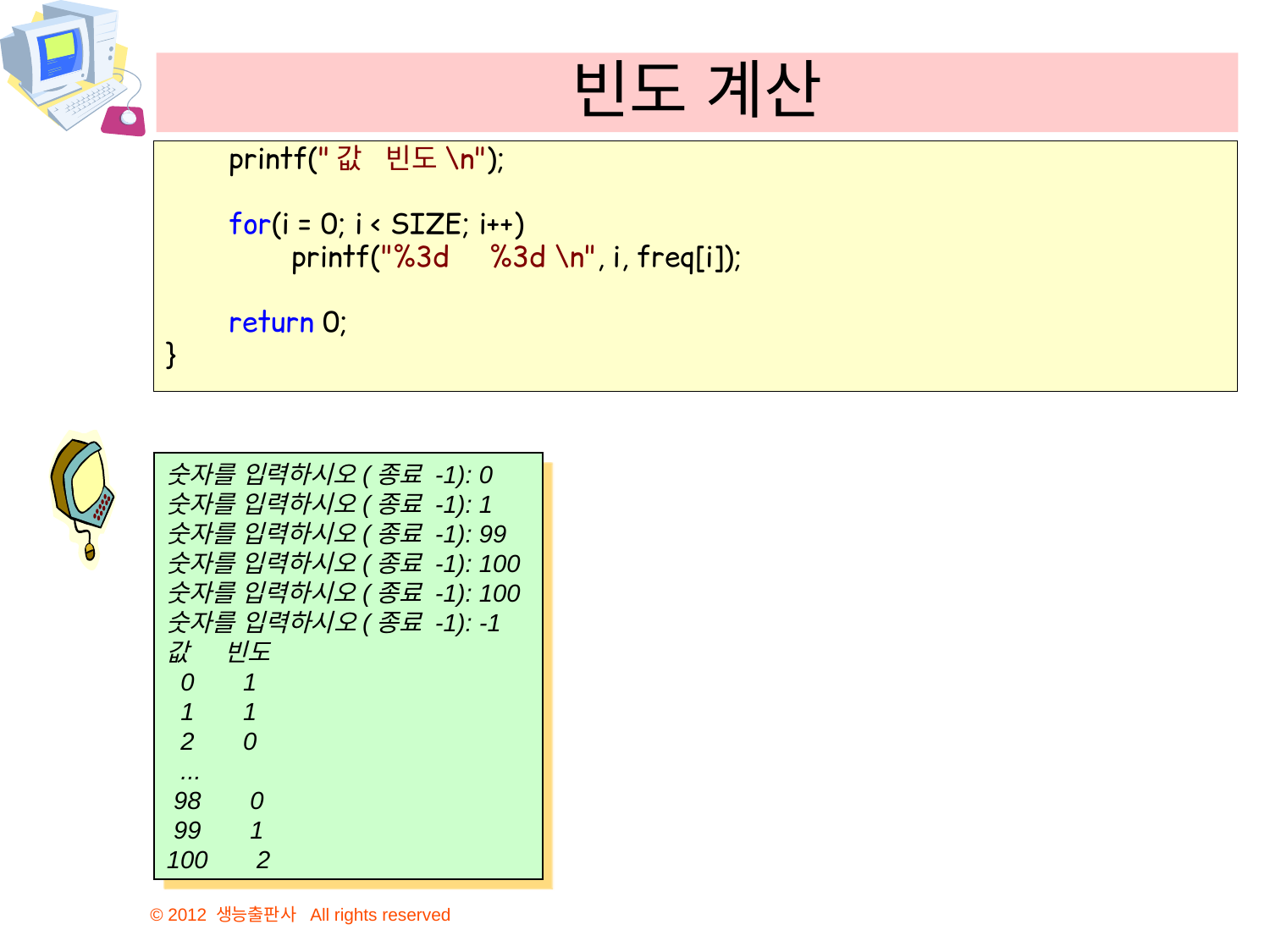

# 빈도 계산
        printf("값   빈도\n");

        for(i = 0; i < SIZE; i++)
                printf("%3d     %3d \n", i, freq[i]);

        return 0;
}

숫자를 입력하시오(종료 -1): 0
숫자를 입력하시오(종료 -1): 1
숫자를 입력하시오(종료 -1): 99
숫자를 입력하시오(종료 -1): 100
숫자를 입력하시오(종료 -1): 100
숫자를 입력하시오(종료 -1): -1
값     빈도
  0       1
  1       1
  2       0
  ...
 98       0
 99       1
100       2